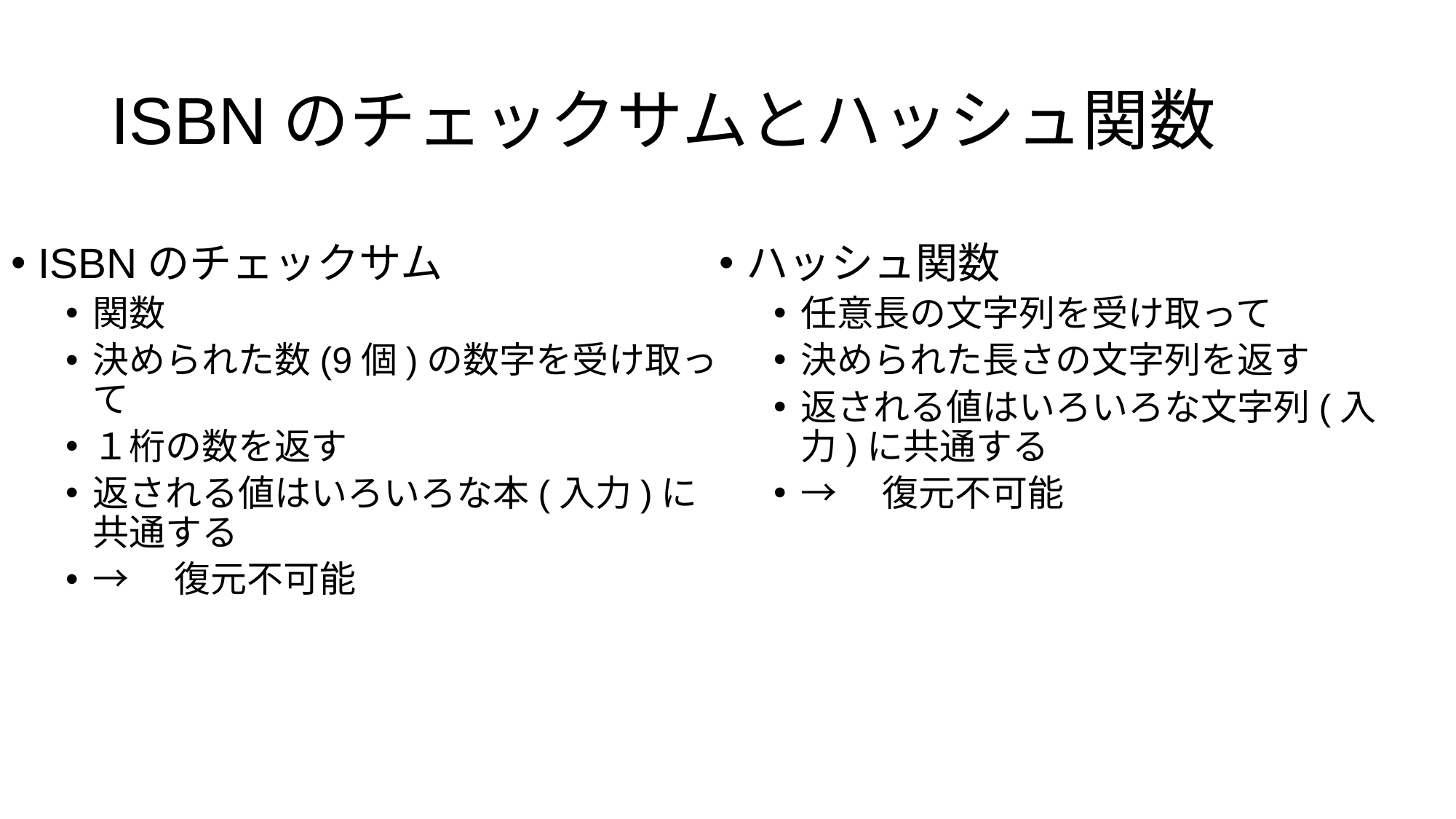

# ISBNのチェックサムとハッシュ関数
ISBNのチェックサム
関数
決められた数(9個)の数字を受け取って
１桁の数を返す
返される値はいろいろな本(入力)に共通する
→　復元不可能
ハッシュ関数
任意長の文字列を受け取って
決められた長さの文字列を返す
返される値はいろいろな文字列(入力)に共通する
→　復元不可能